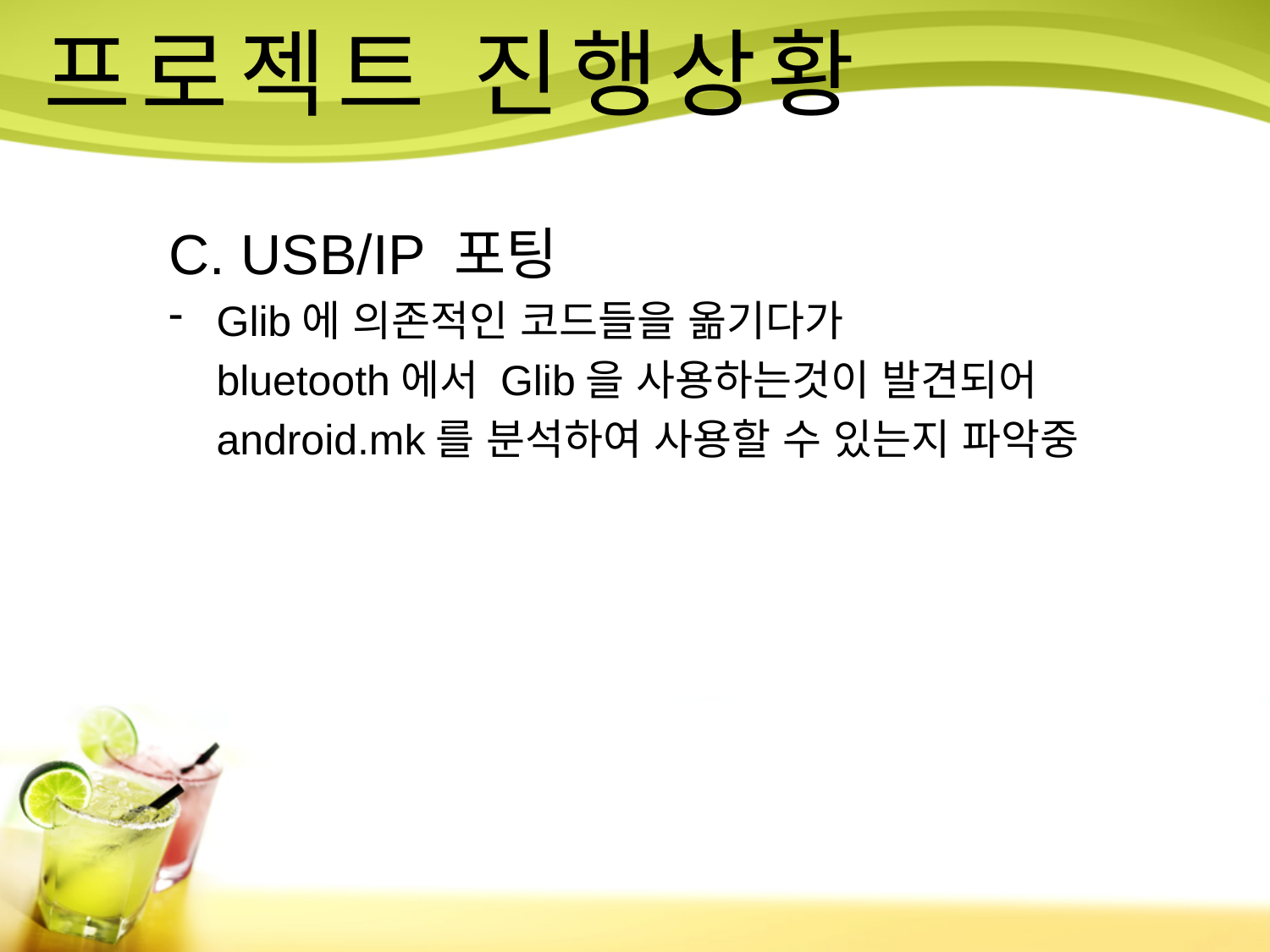

# 프로젝트 진행상황
C. USB/IP 포팅
Glib에 의존적인 코드들을 옮기다가
	bluetooth에서 Glib을 사용하는것이 발견되어
	android.mk를 분석하여 사용할 수 있는지 파악중